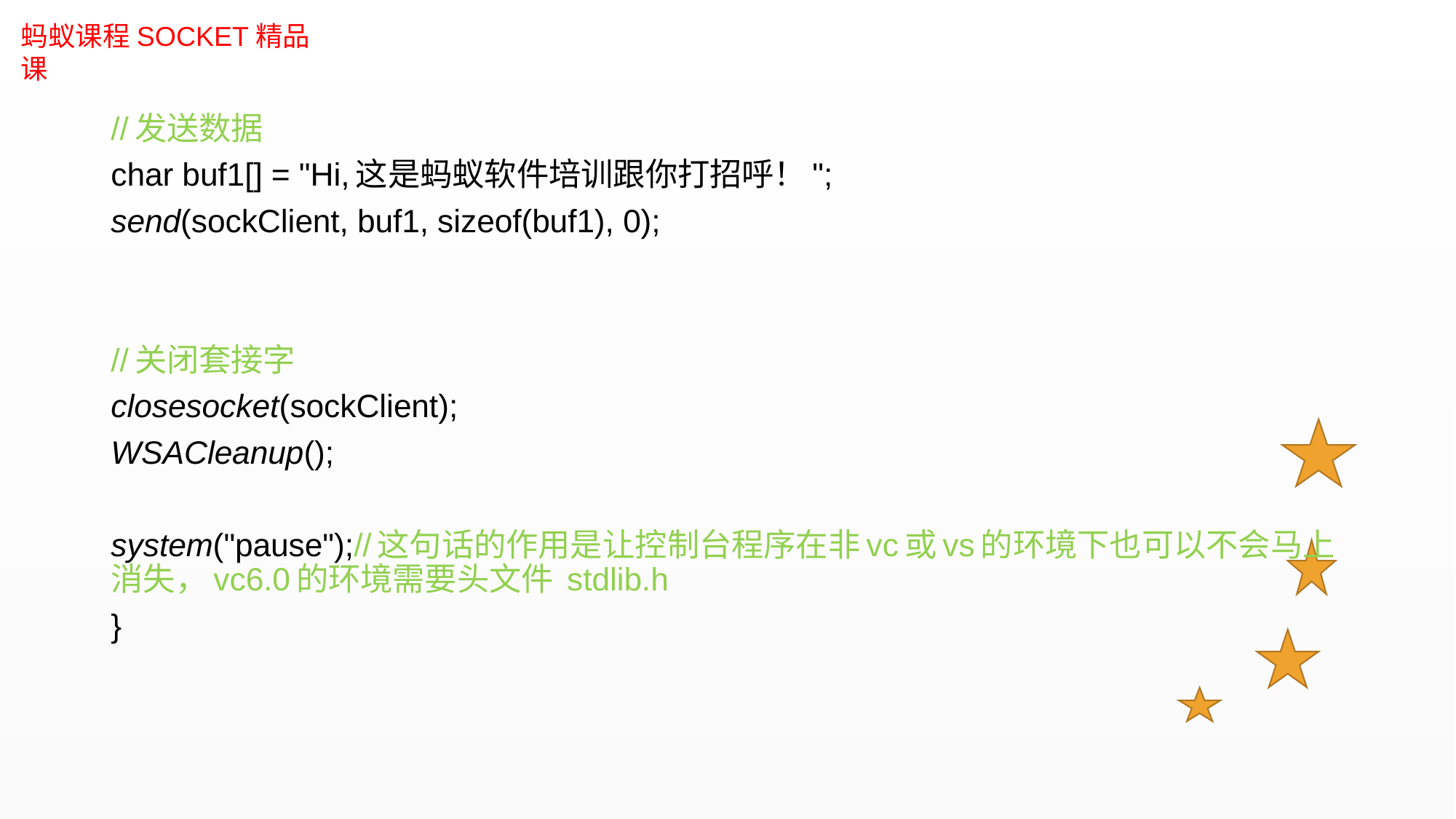

//发送数据
char buf1[] = "Hi,这是蚂蚁软件培训跟你打招呼！";
send(sockClient, buf1, sizeof(buf1), 0);

//关闭套接字
closesocket(sockClient);
WSACleanup();

system("pause");//这句话的作用是让控制台程序在非vc或vs的环境下也可以不会马上消失，vc6.0的环境需要头文件 stdlib.h
}